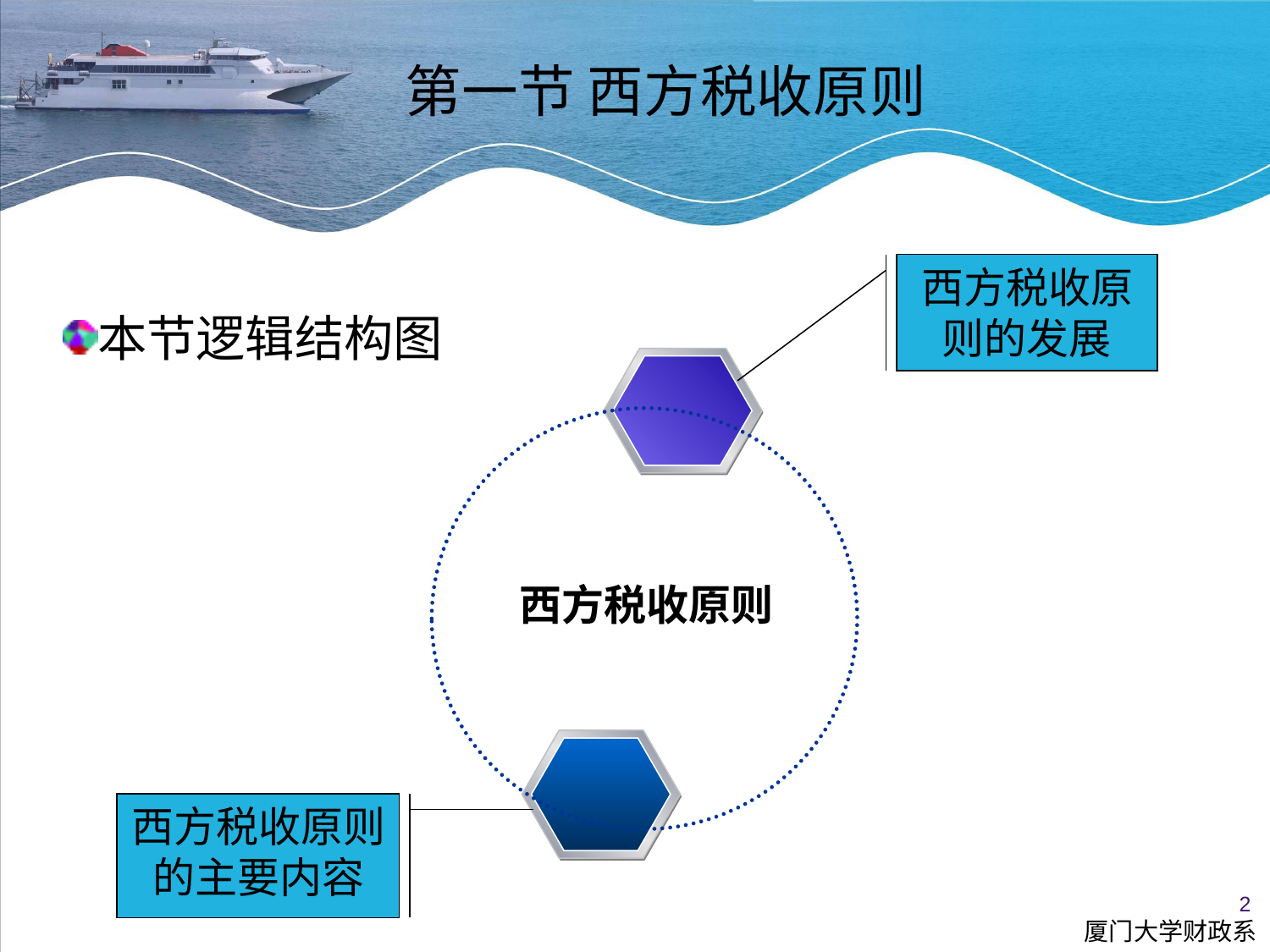

第一节 西方税收原则

本节逻辑结构图

西方税收原则的发展

西方税收原则

西方税收原则的主要内容
2
厦门大学财政系